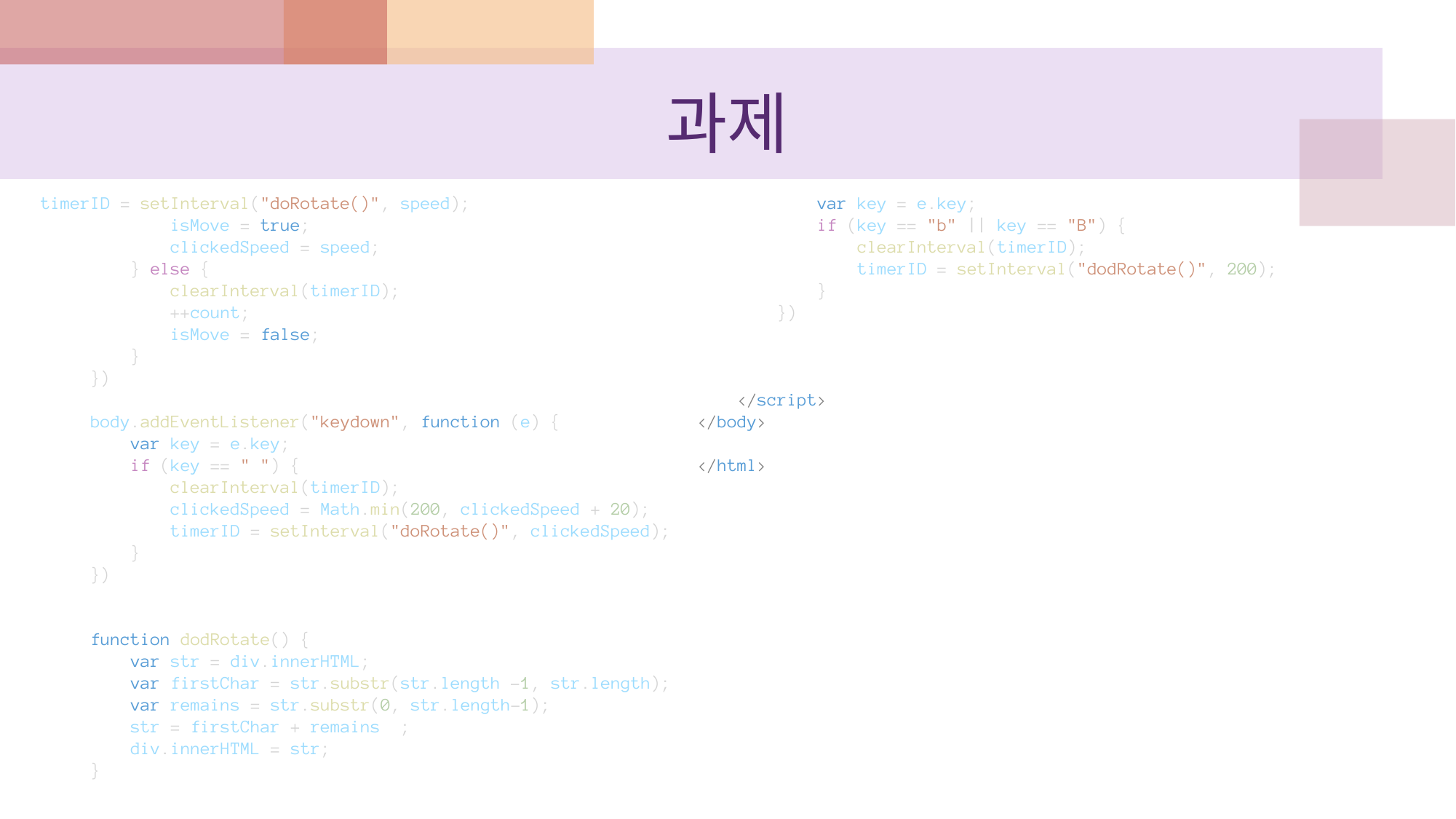

# 과제
   timerID = setInterval("doRotate()", speed);
                isMove = true;
                clickedSpeed = speed;
            } else {
                clearInterval(timerID);
                ++count;
                isMove = false;
            }
        })
        body.addEventListener("keydown", function (e) {
            var key = e.key;
            if (key == " ") {
                clearInterval(timerID);
                clickedSpeed = Math.min(200, clickedSpeed + 20);
                timerID = setInterval("doRotate()", clickedSpeed);
            }
        })

        function dodRotate() {
            var str = div.innerHTML;
            var firstChar = str.substr(str.length -1, str.length);
            var remains = str.substr(0, str.length-1);
            str = firstChar + remains  ;
            div.innerHTML = str;
        }
        body.addEventListener("keydown", function (e) {
            var key = e.key;
            if (key == "b" || key == "B") {
                clearInterval(timerID);
                timerID = setInterval("dodRotate()", 200);
            }
        })

    </script>
</body>
</html>